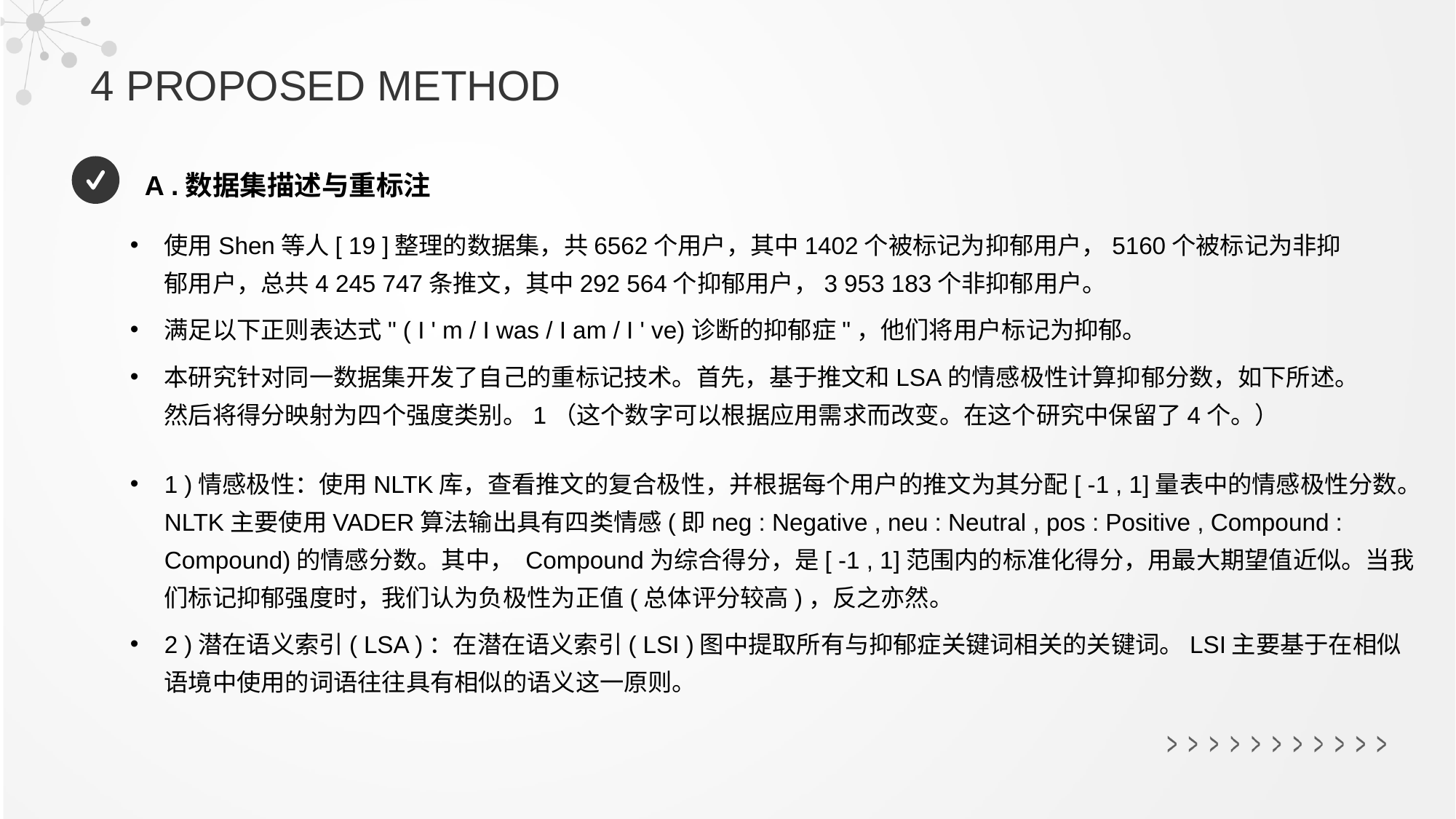

4 PROPOSED METHOD
A .数据集描述与重标注

使用Shen等人[ 19 ]整理的数据集，共6562个用户，其中1402个被标记为抑郁用户，5160个被标记为非抑郁用户，总共4 245 747条推文，其中292 564个抑郁用户，3 953 183个非抑郁用户。
满足以下正则表达式" ( I ' m / I was / I am / I ' ve)诊断的抑郁症"，他们将用户标记为抑郁。
本研究针对同一数据集开发了自己的重标记技术。首先，基于推文和LSA的情感极性计算抑郁分数，如下所述。然后将得分映射为四个强度类别。1（这个数字可以根据应用需求而改变。在这个研究中保留了4个。）
1 )情感极性：使用NLTK库，查看推文的复合极性，并根据每个用户的推文为其分配[ -1 , 1]量表中的情感极性分数。NLTK主要使用VADER算法输出具有四类情感(即neg : Negative , neu : Neutral , pos : Positive , Compound : Compound)的情感分数。其中， Compound为综合得分，是[ -1 , 1]范围内的标准化得分，用最大期望值近似。当我们标记抑郁强度时，我们认为负极性为正值(总体评分较高)，反之亦然。
2 )潜在语义索引( LSA )：在潜在语义索引( LSI )图中提取所有与抑郁症关键词相关的关键词。LSI主要基于在相似语境中使用的词语往往具有相似的语义这一原则。